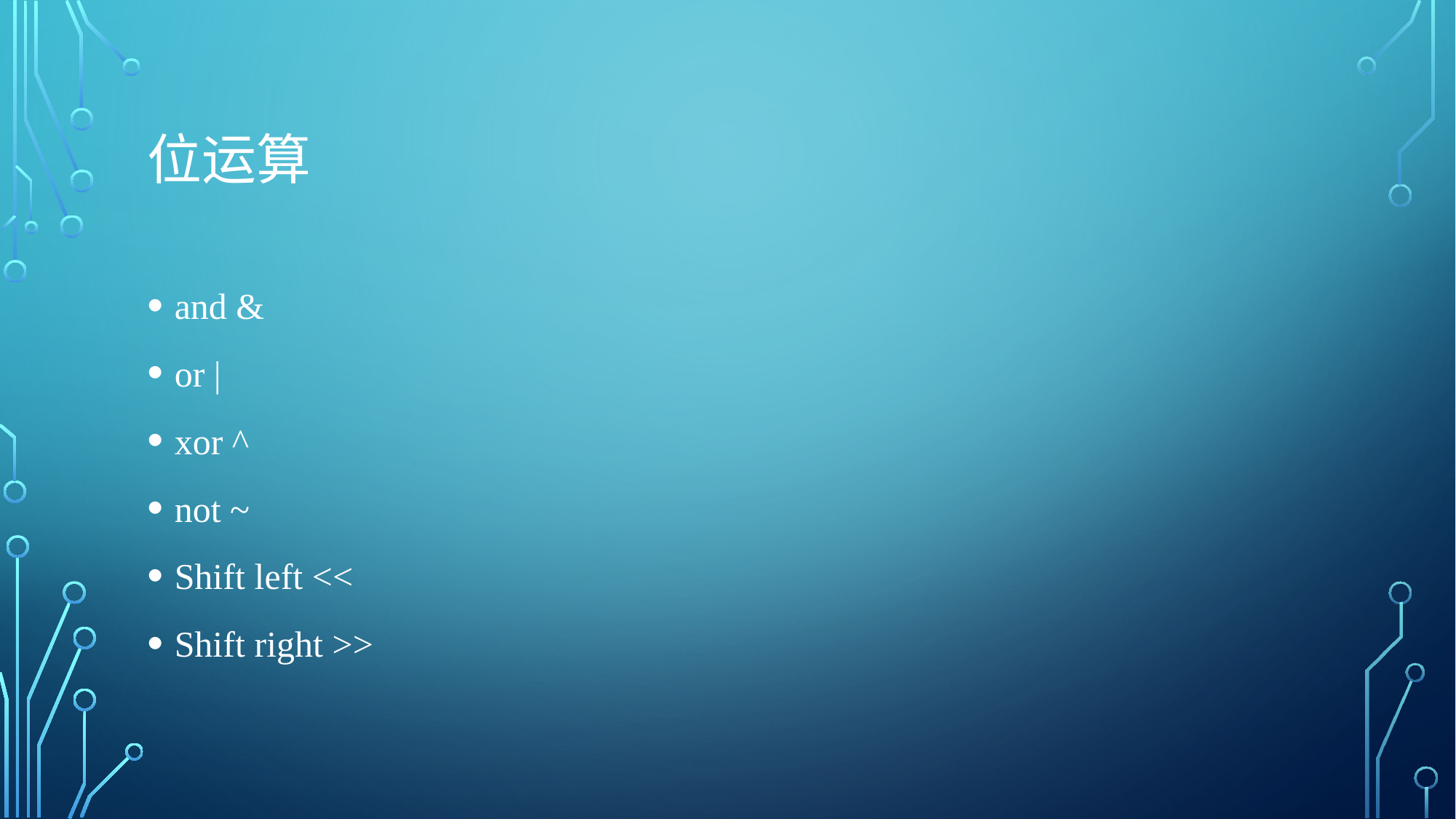

# 位运算
and &
or |
xor ^
not ~
Shift left <<
Shift right >>